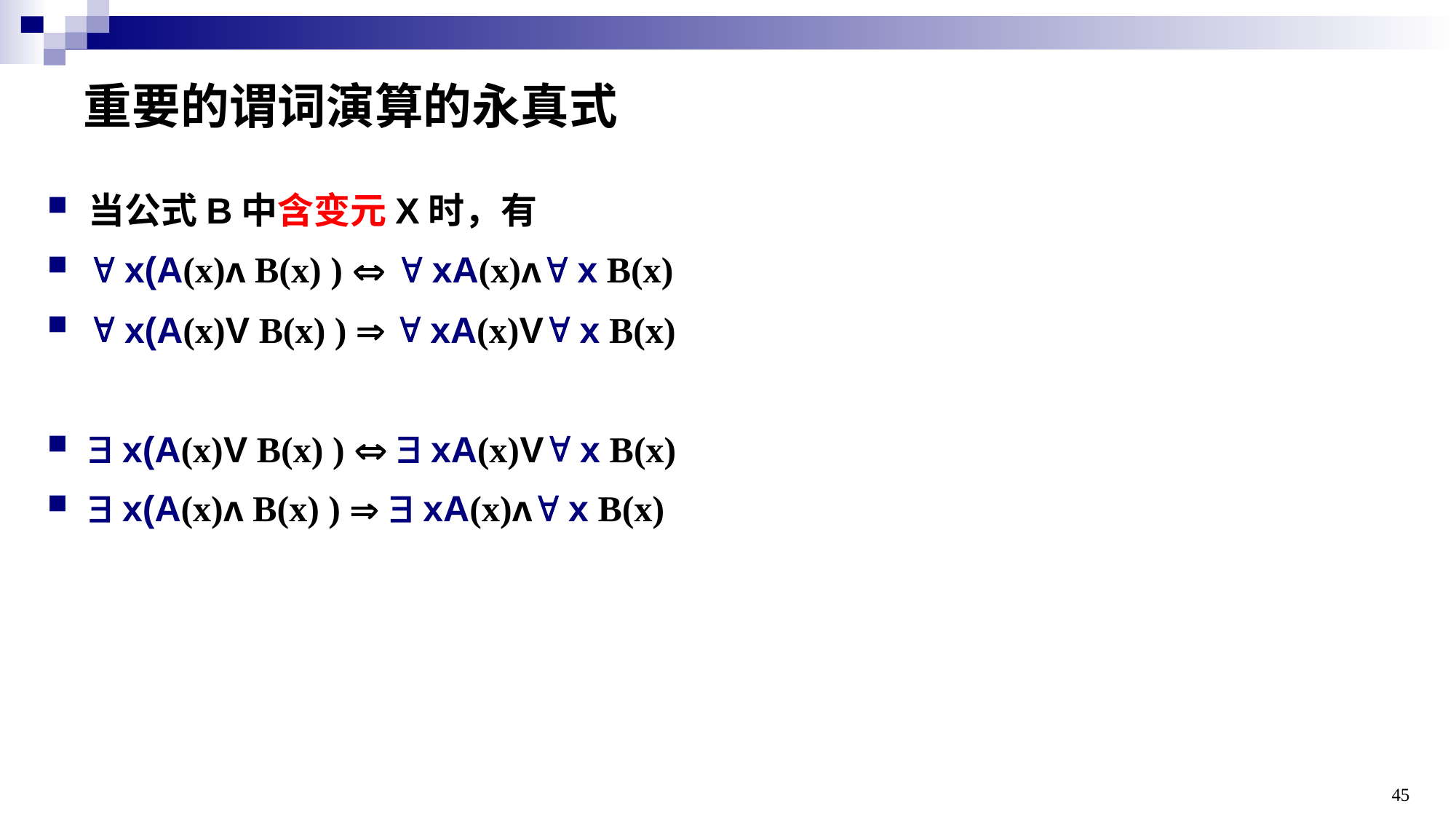

# 重要的谓词演算的永真式
当公式B中含变元X时，有
∀ x(A(x)ʌ B(x) ) ⇔ ∀ xA(x)ʌ∀ x B(x)
∀ x(A(x)V B(x) ) ⇒ ∀ xA(x)V∀ x B(x)

∃ x(A(x)V B(x) ) ⇔ ∃ xA(x)V∀ x B(x)
∃ x(A(x)ʌ B(x) ) ⇒ ∃ xA(x)ʌ∀ x B(x)

45